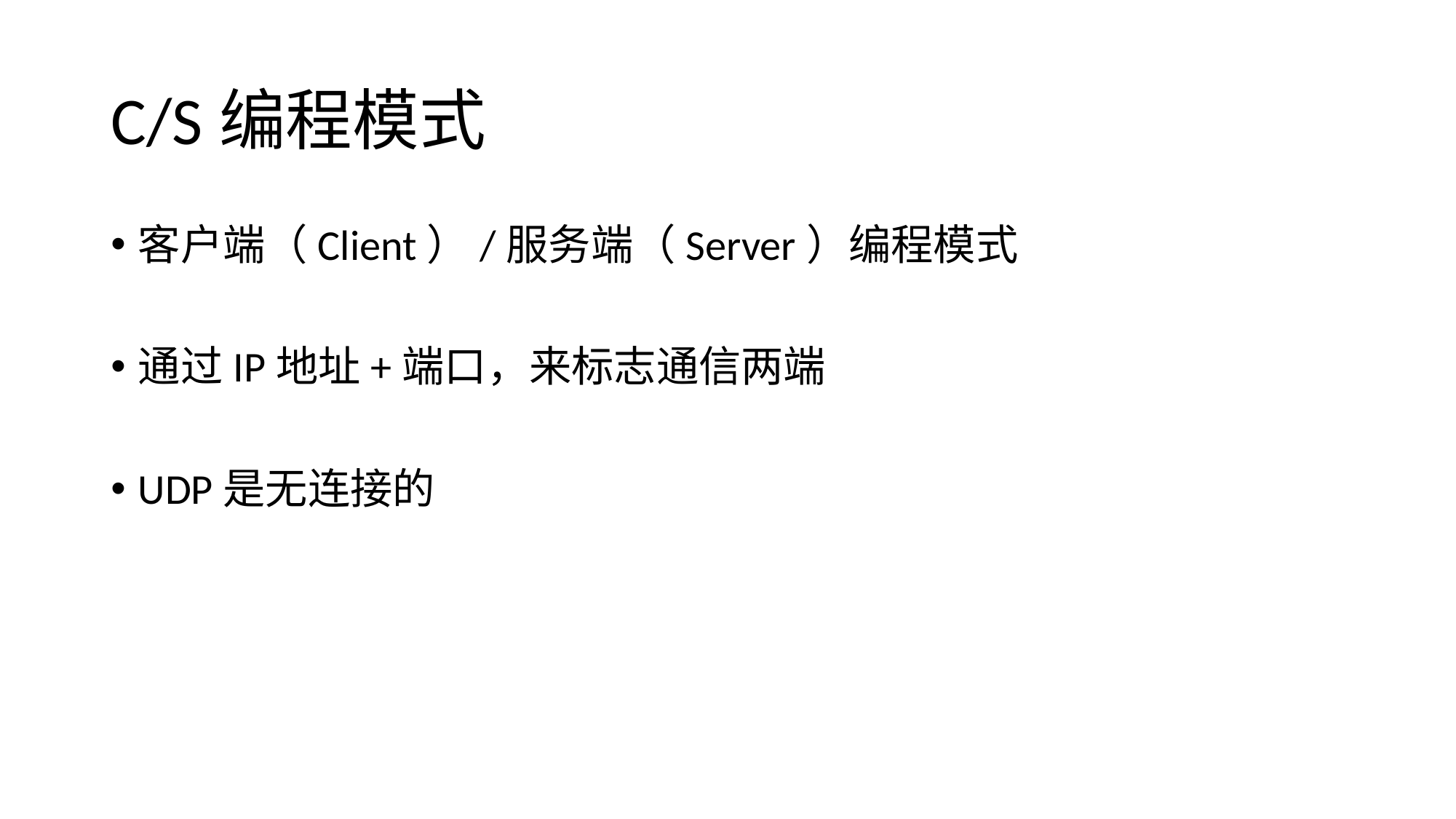

# C/S编程模式
客户端（Client）/服务端（Server）编程模式

通过IP地址+端口，来标志通信两端

UDP是无连接的